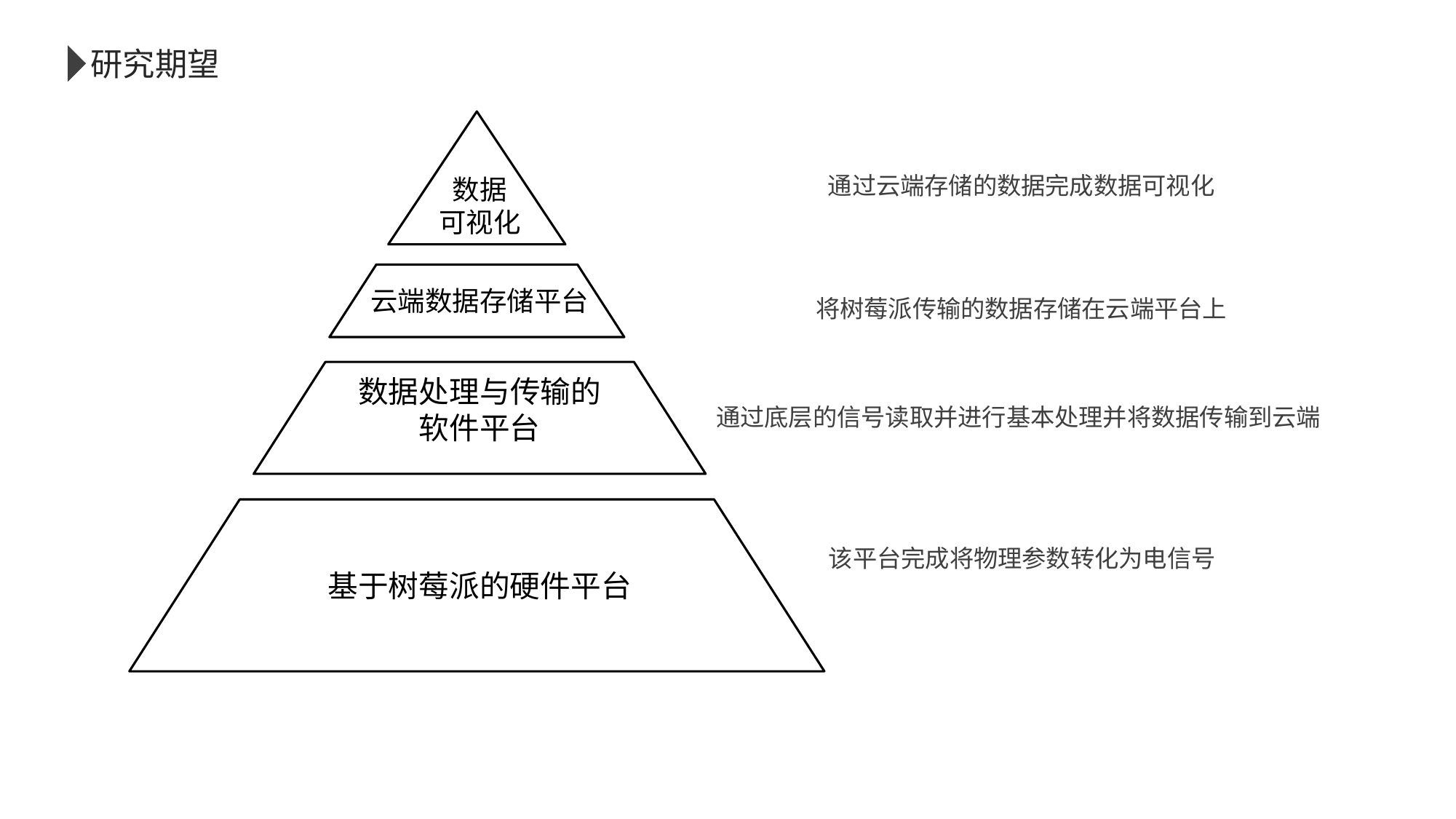

研究期望

通过云端存储的数据完成数据可视化
将树莓派传输的数据存储在云端平台上
通过底层的信号读取并进行基本处理并将数据传输到云端
该平台完成将物理参数转化为电信号
数据
可视化

云端数据存储平台

数据处理与传输的软件平台

基于树莓派的硬件平台